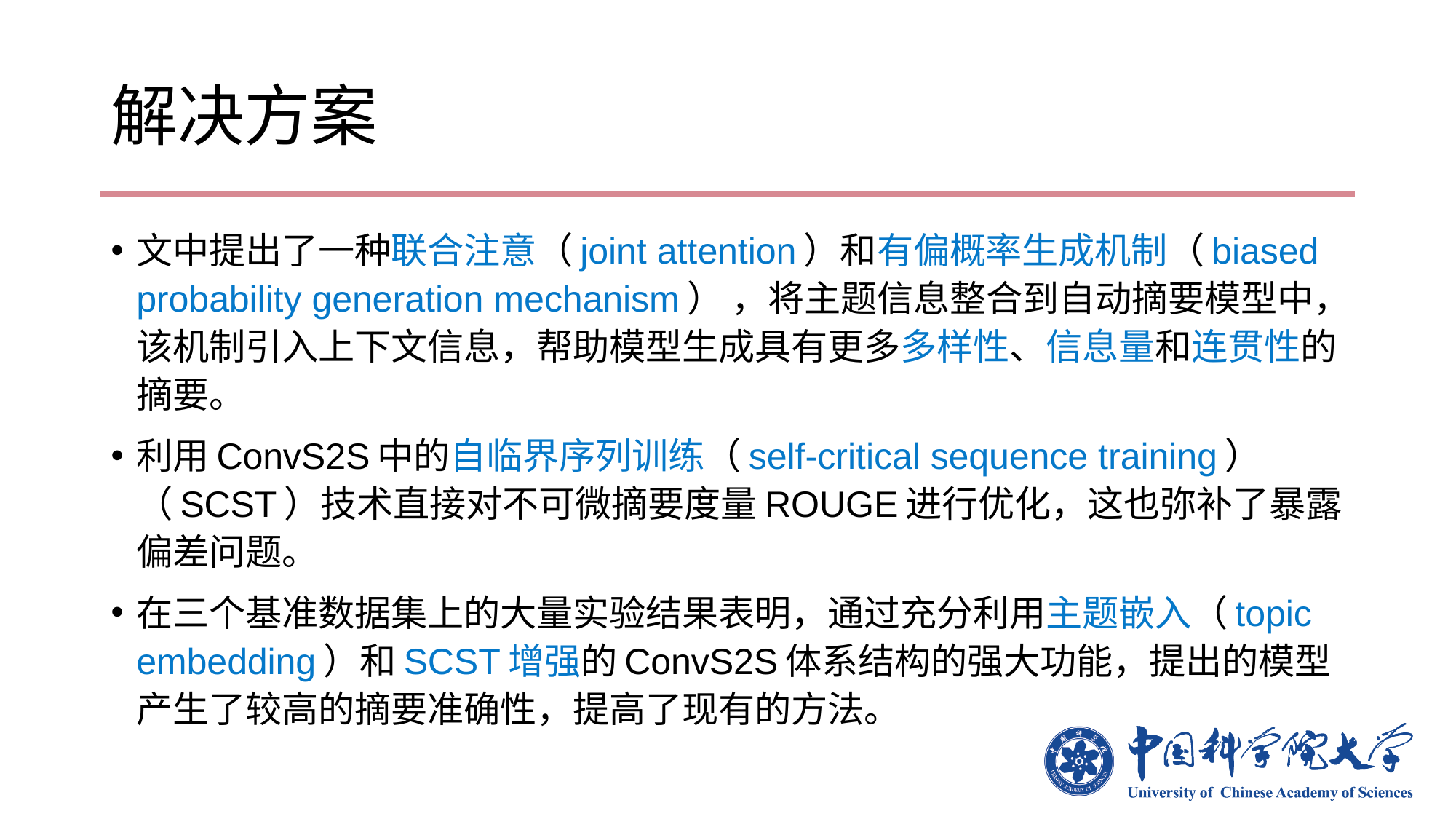

# 解决方案
文中提出了一种联合注意（joint attention）和有偏概率生成机制（biased probability generation mechanism） ，将主题信息整合到自动摘要模型中，该机制引入上下文信息，帮助模型生成具有更多多样性、信息量和连贯性的摘要。
利用ConvS2S中的自临界序列训练（self-critical sequence training）（SCST）技术直接对不可微摘要度量ROUGE进行优化，这也弥补了暴露偏差问题。
在三个基准数据集上的大量实验结果表明，通过充分利用主题嵌入（topic embedding）和SCST增强的ConvS2S体系结构的强大功能，提出的模型产生了较高的摘要准确性，提高了现有的方法。